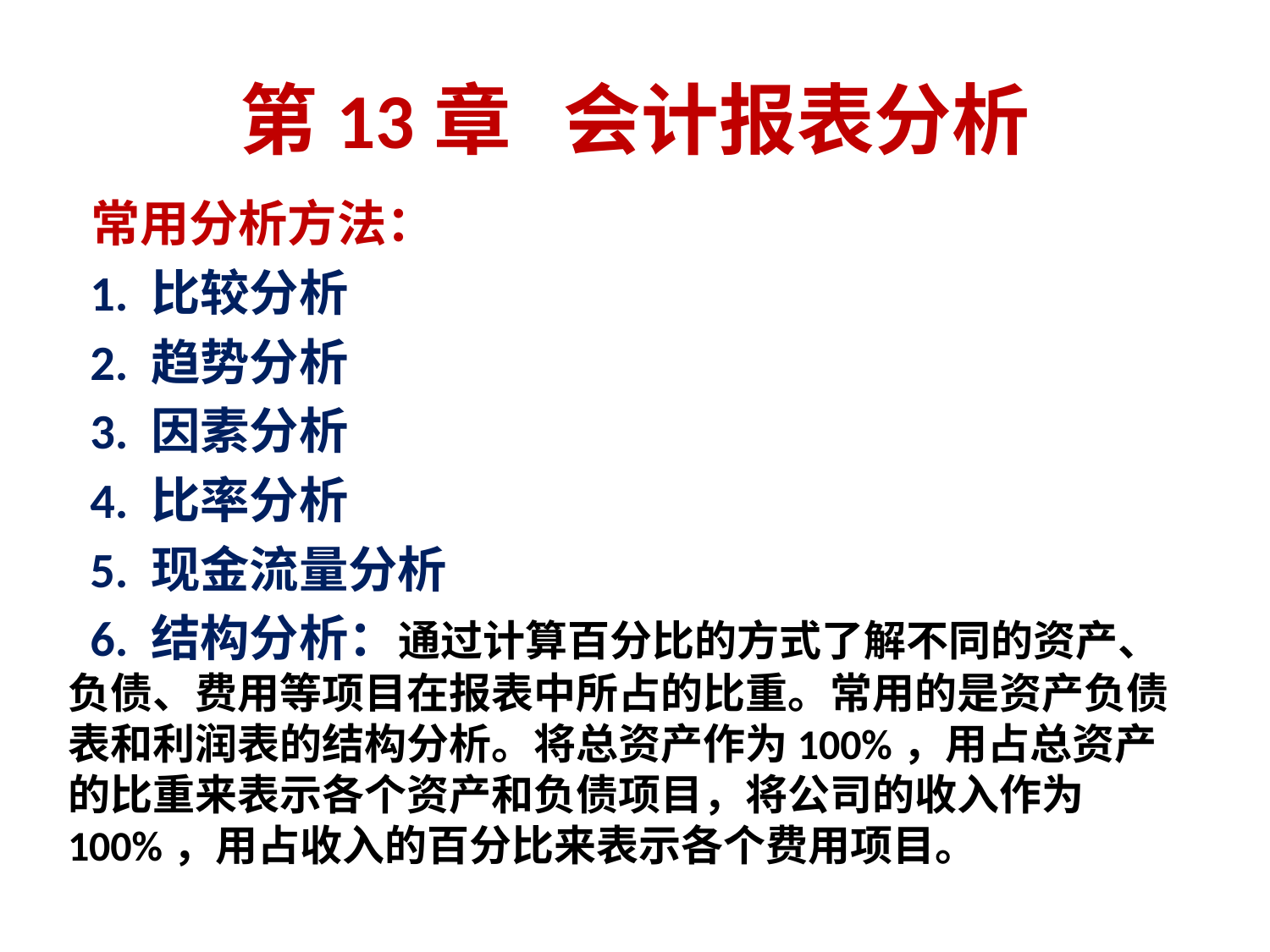

# 第13章   会计报表分析
 常用分析方法：
  1. 比较分析
  2. 趋势分析
  3. 因素分析
  4. 比率分析
  5. 现金流量分析
  6. 结构分析：通过计算百分比的方式了解不同的资产、负债、费用等项目在报表中所占的比重。常用的是资产负债表和利润表的结构分析。将总资产作为100%，用占总资产的比重来表示各个资产和负债项目，将公司的收入作为100%，用占收入的百分比来表示各个费用项目。